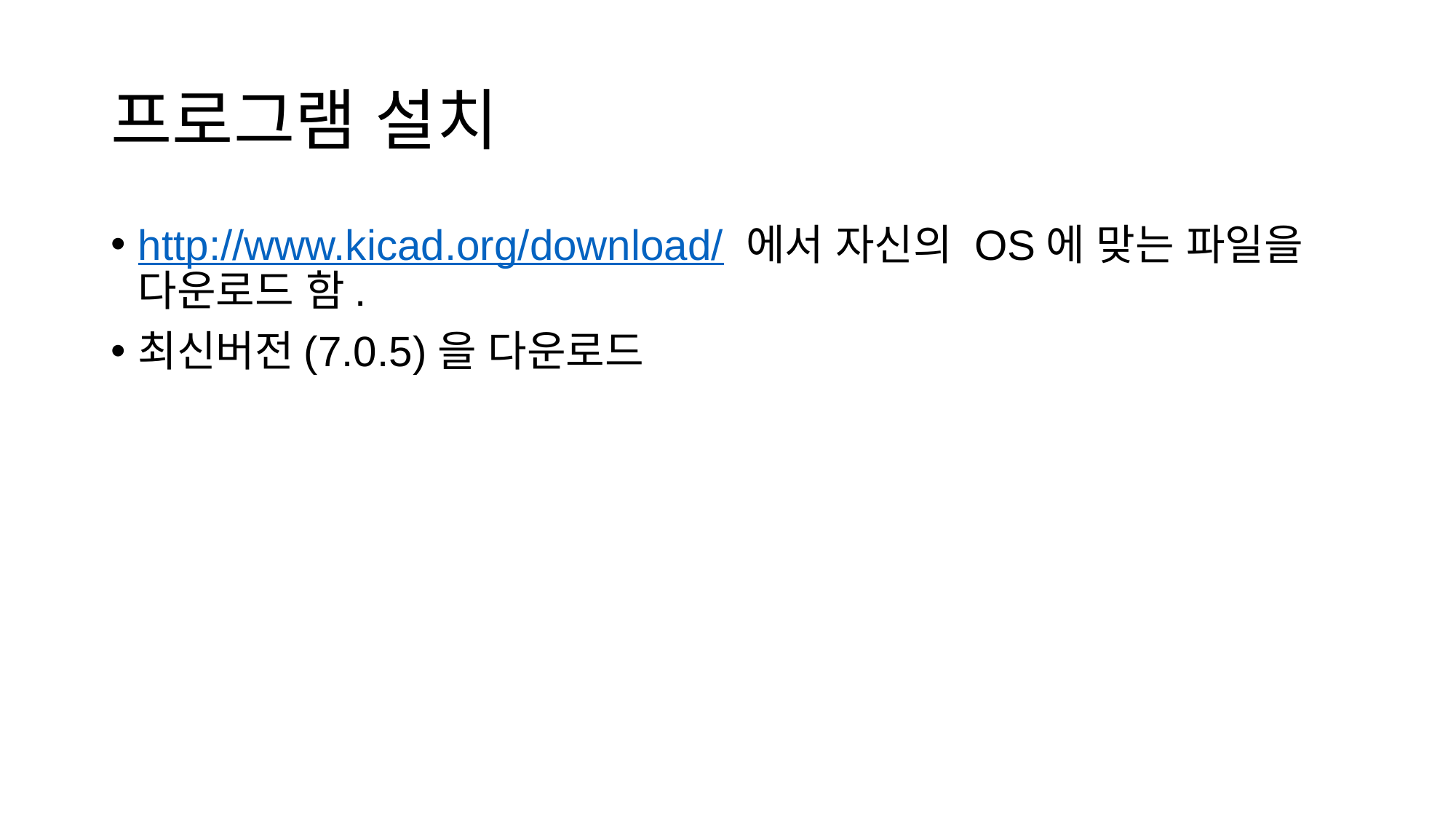

# 프로그램 설치
http://www.kicad.org/download/ 에서 자신의 OS에 맞는 파일을 다운로드 함.
최신버전(7.0.5)을 다운로드